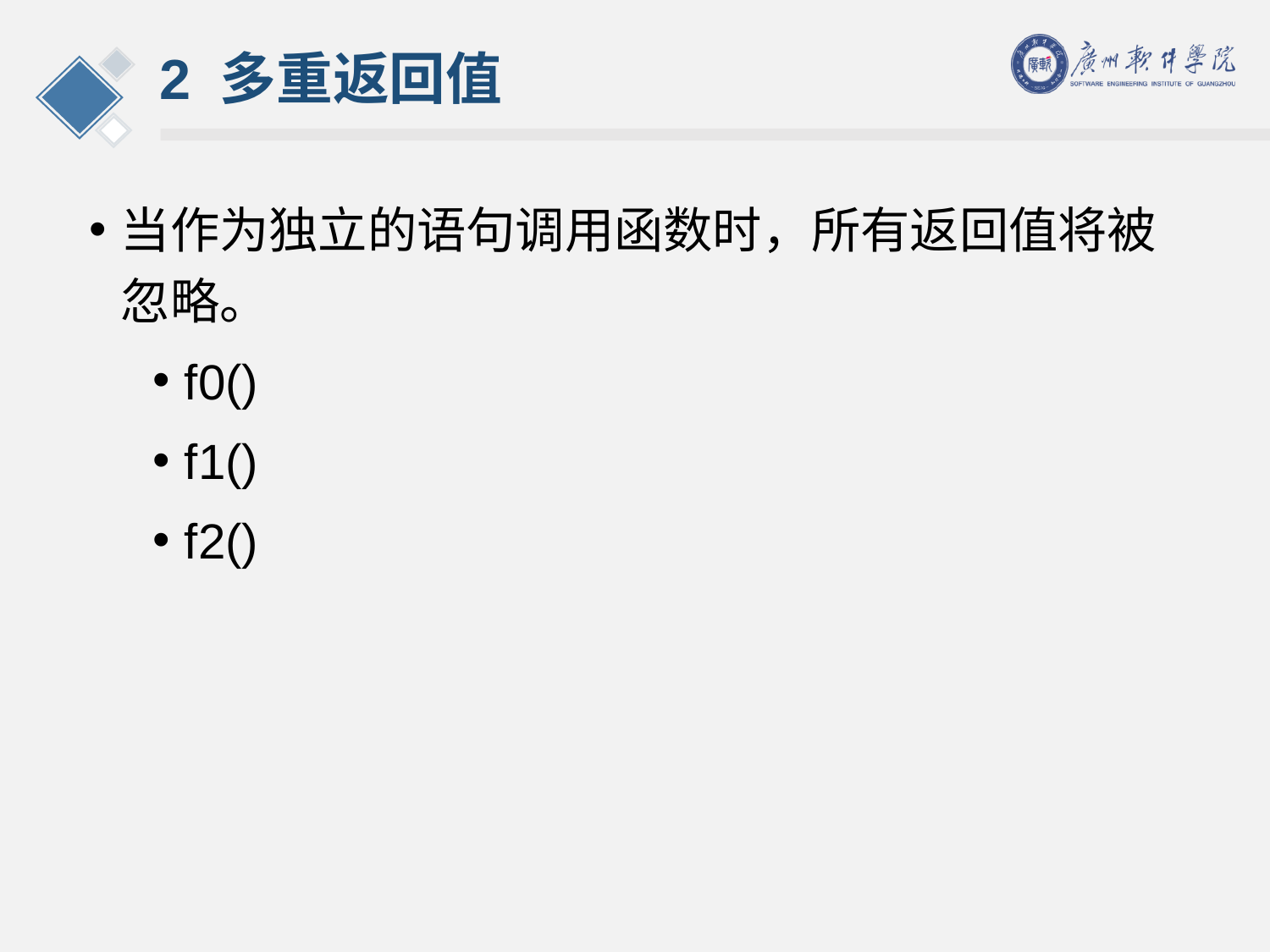

# 2 多重返回值
当作为独立的语句调用函数时，所有返回值将被忽略。
f0()
f1()
f2()